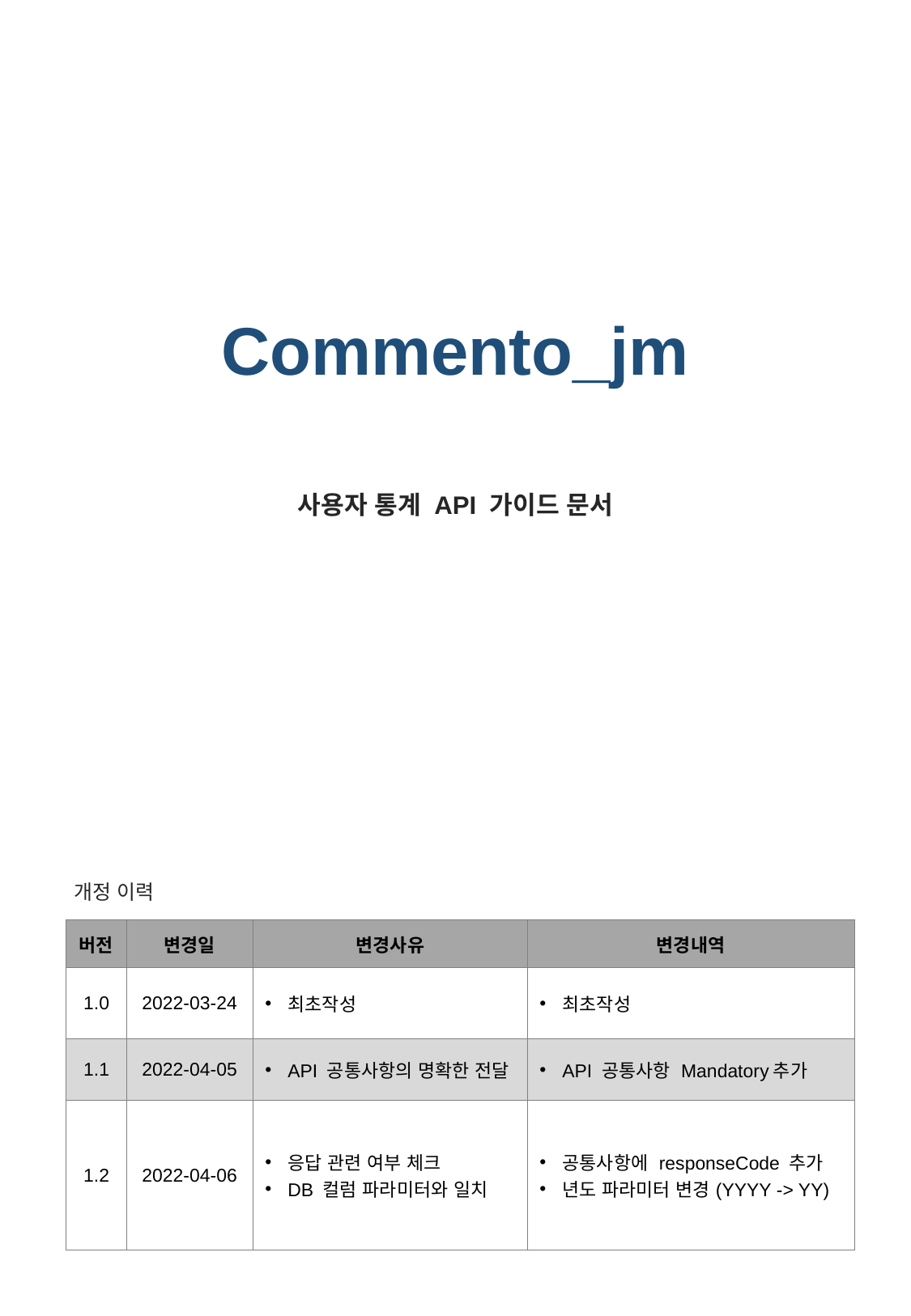

Commento_jm
사용자 통계 API 가이드 문서
개정 이력
| 버전 | 변경일 | 변경사유 | 변경내역 |
| --- | --- | --- | --- |
| 1.0 | 2022-03-24 | 최초작성 | 최초작성 |
| 1.1 | 2022-04-05 | API 공통사항의 명확한 전달 | API 공통사항 Mandatory추가 |
| 1.2 | 2022-04-06 | 응답 관련 여부 체크 DB 컬럼 파라미터와 일치 | 공통사항에 responseCode 추가 년도 파라미터 변경(YYYY -> YY) |